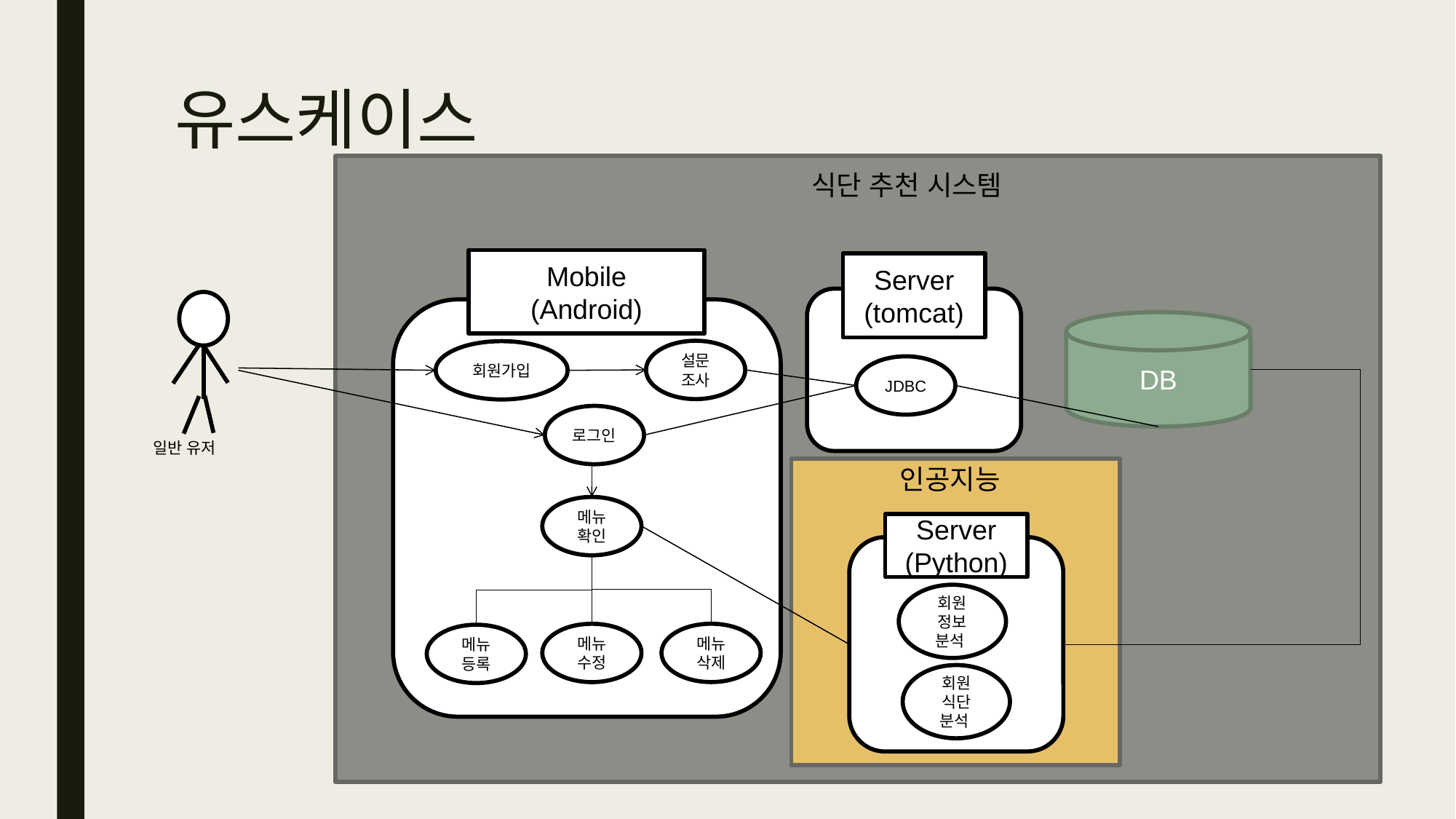

# 유스케이스

식단 추천 시스템
Mobile
(Android)
Server
(tomcat)

일반 유저

DB
설문
조사
회원가입
JDBC
로그인
인공지능

메뉴 확인
Server
(Python)

회원 정보
분석
회원 식단
분석
메뉴 삭제
메뉴 수정
메뉴 등록